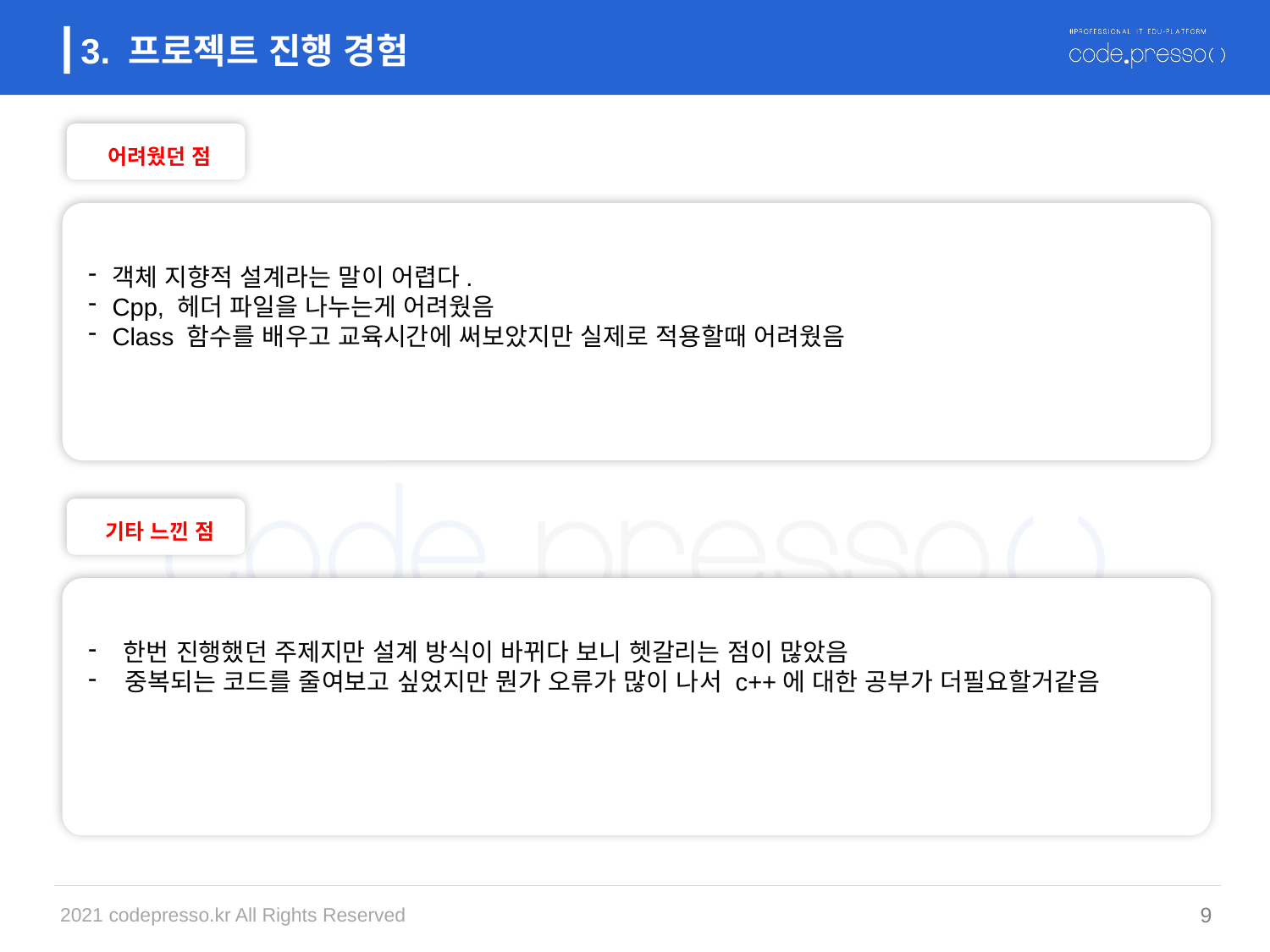

3. 프로젝트 진행 경험
어려웠던 점

객체 지향적 설계라는 말이 어렵다.
Cpp, 헤더 파일을 나누는게 어려웠음
Class 함수를 배우고 교육시간에 써보았지만 실제로 적용할때 어려웠음
기타 느낀 점

 한번 진행했던 주제지만 설계 방식이 바뀌다 보니 헷갈리는 점이 많았음
 중복되는 코드를 줄여보고 싶었지만 뭔가 오류가 많이 나서 c++에 대한 공부가 더필요할거같음